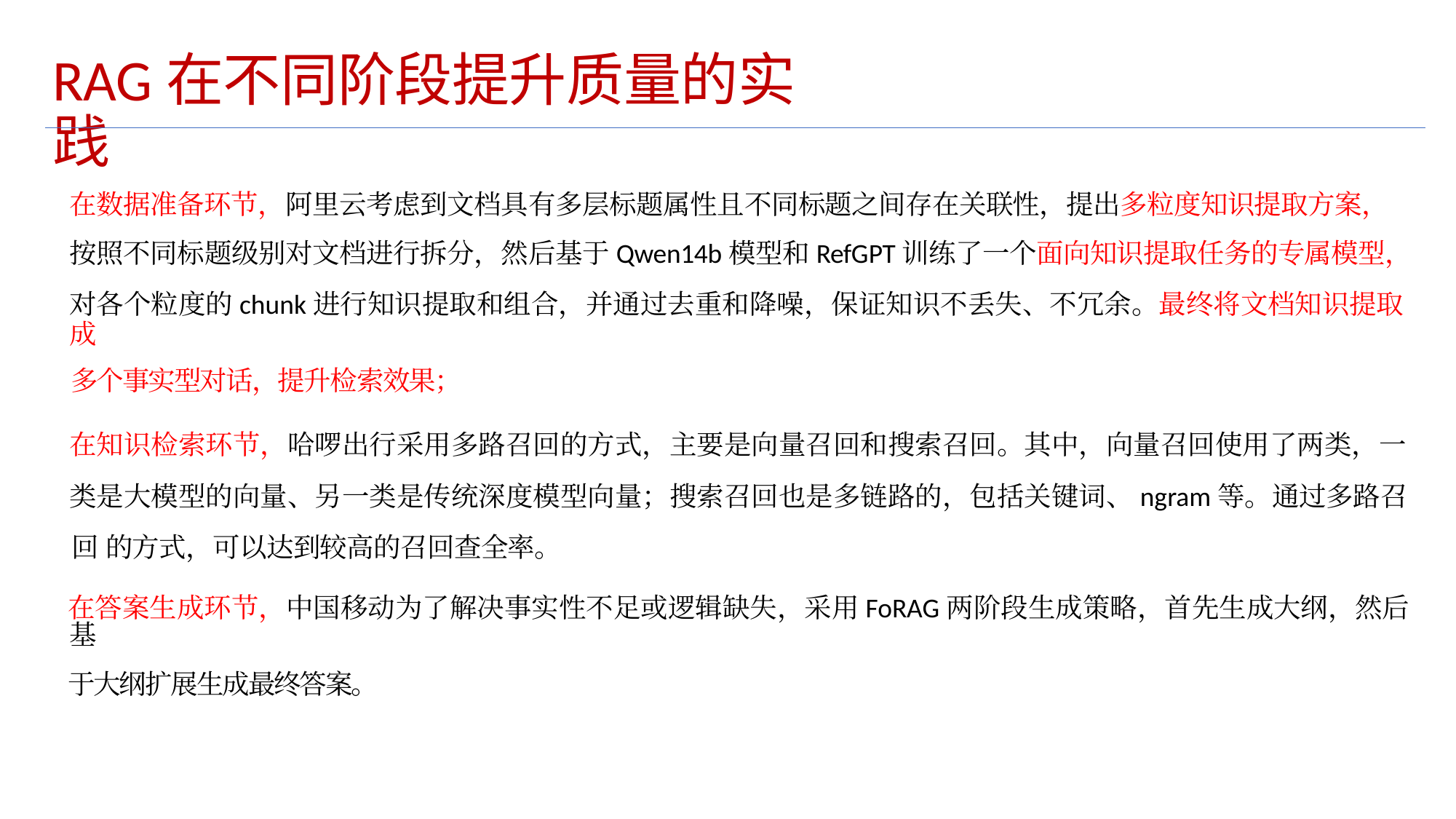

RAG在不同阶段提升质量的实践

在数据准备环节，阿里云考虑到文档具有多层标题属性且不同标题之间存在关联性，提出多粒度知识提取方案，
按照不同标题级别对文档进行拆分，然后基于Qwen14b模型和RefGPT训练了一个面向知识提取任务的专属模型，
对各个粒度的chunk进行知识提取和组合，并通过去重和降噪，保证知识不丢失、不冗余。最终将文档知识提取成
多个事实型对话，提升检索效果；

在知识检索环节，哈啰出行采用多路召回的方式，主要是向量召回和搜索召回。其中，向量召回使用了两类，一
类是大模型的向量、另一类是传统深度模型向量；搜索召回也是多链路的，包括关键词、ngram等。通过多路召回 的方式，可以达到较高的召回查全率。

在答案生成环节，中国移动为了解决事实性不足或逻辑缺失，采用FoRAG两阶段生成策略，首先生成大纲，然后基
于大纲扩展生成最终答案。